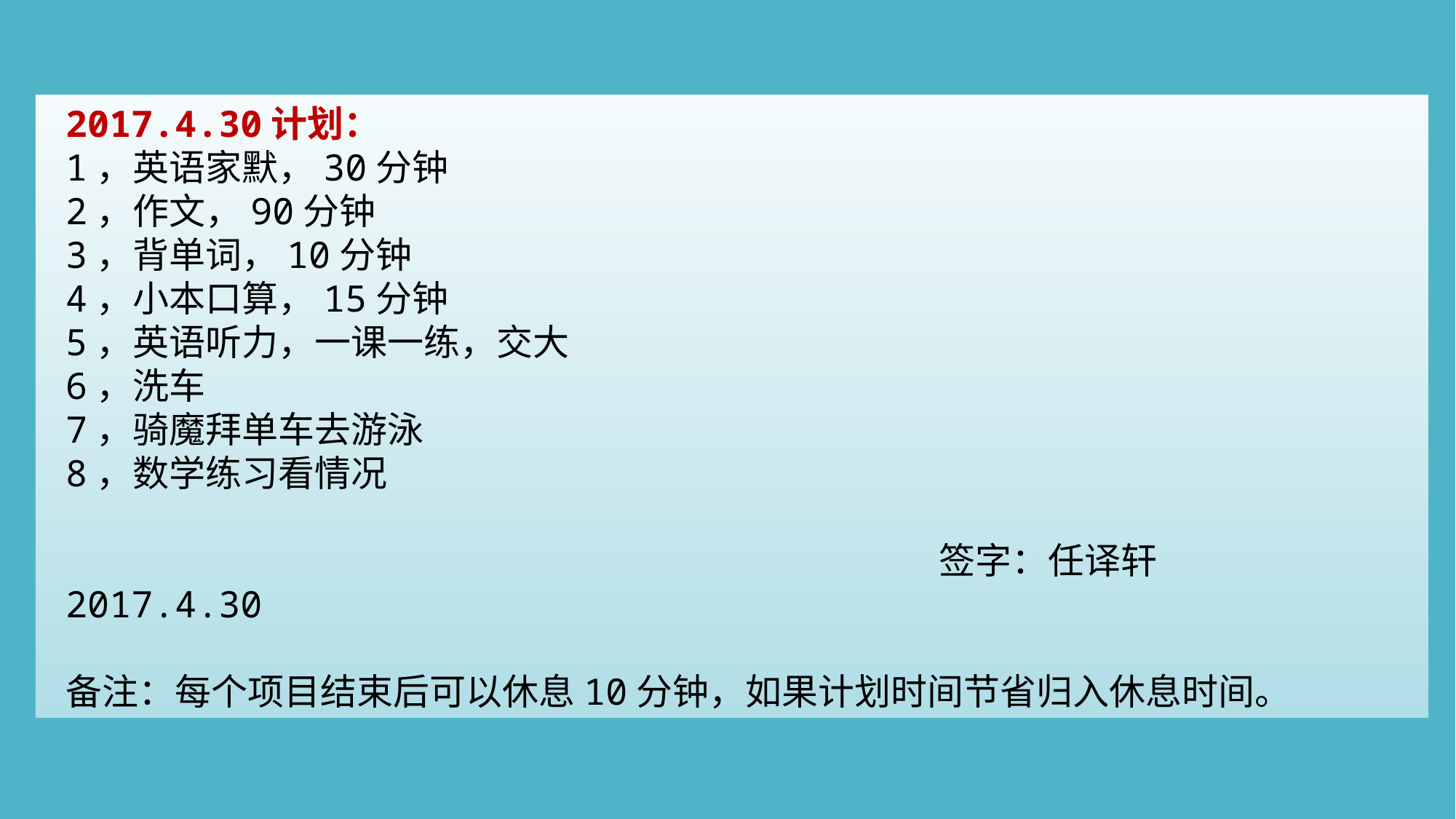

2017.4.30计划：
1，英语家默，30分钟
2，作文，90分钟
3，背单词，10分钟
4，小本口算，15分钟
5，英语听力，一课一练，交大
6，洗车
7，骑魔拜单车去游泳
8，数学练习看情况

								签字：任译轩		2017.4.30

备注：每个项目结束后可以休息10分钟，如果计划时间节省归入休息时间。